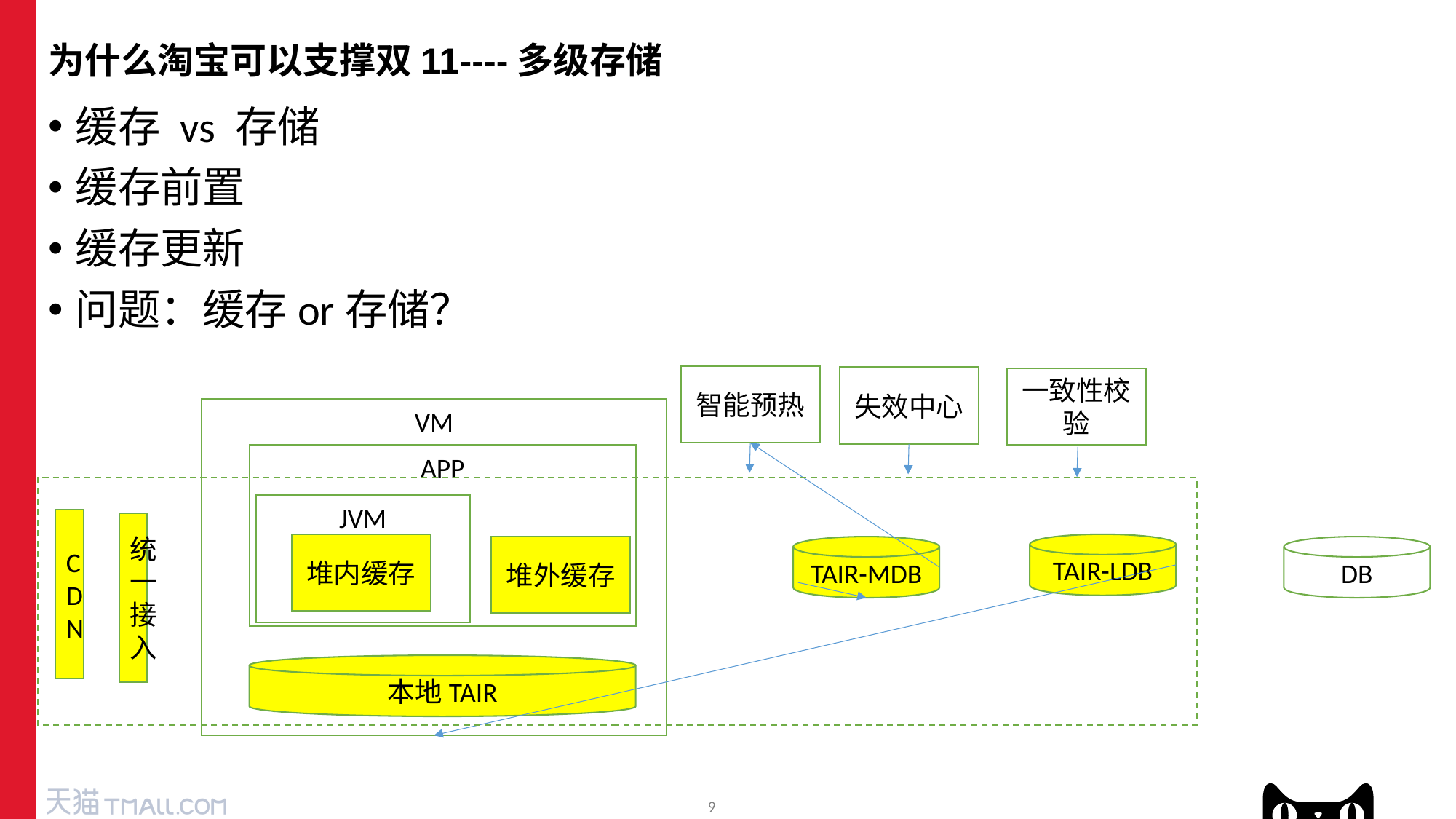

# 为什么淘宝可以支撑双11----多级存储
缓存 vs 存储
缓存前置
缓存更新
问题：缓存or存储？

智能预热
失效中心
一致性校验
VM
APP

JVM
CDN
统一接入
堆内缓存
TAIR-LDB
堆外缓存
TAIR-MDB
DB
本地TAIR